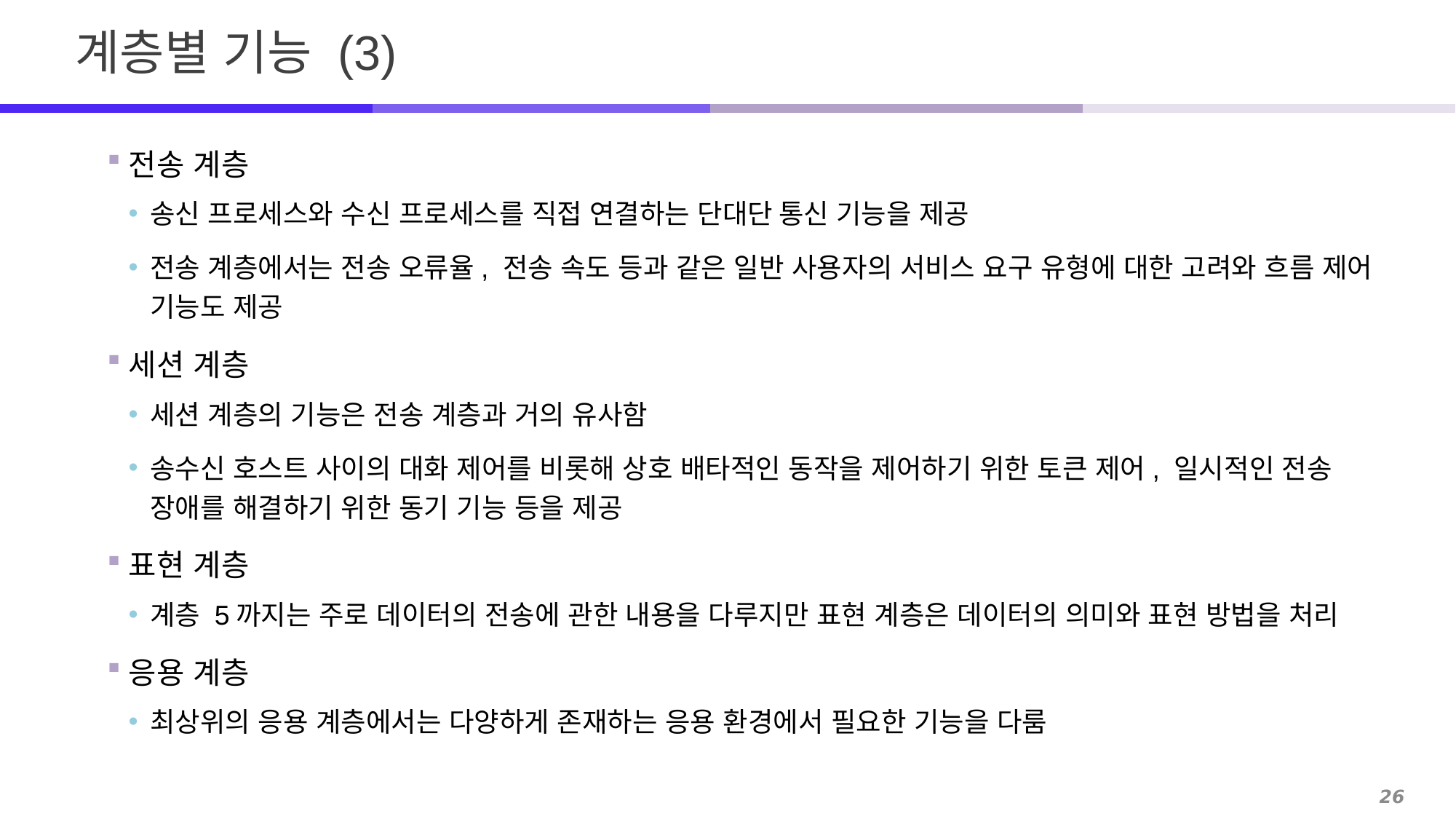

# 계층별 기능 (3)
전송 계층
송신 프로세스와 수신 프로세스를 직접 연결하는 단대단 통신 기능을 제공
전송 계층에서는 전송 오류율, 전송 속도 등과 같은 일반 사용자의 서비스 요구 유형에 대한 고려와 흐름 제어 기능도 제공
세션 계층
세션 계층의 기능은 전송 계층과 거의 유사함
송수신 호스트 사이의 대화 제어를 비롯해 상호 배타적인 동작을 제어하기 위한 토큰 제어, 일시적인 전송 장애를 해결하기 위한 동기 기능 등을 제공
표현 계층
계층 5까지는 주로 데이터의 전송에 관한 내용을 다루지만 표현 계층은 데이터의 의미와 표현 방법을 처리
응용 계층
최상위의 응용 계층에서는 다양하게 존재하는 응용 환경에서 필요한 기능을 다룸